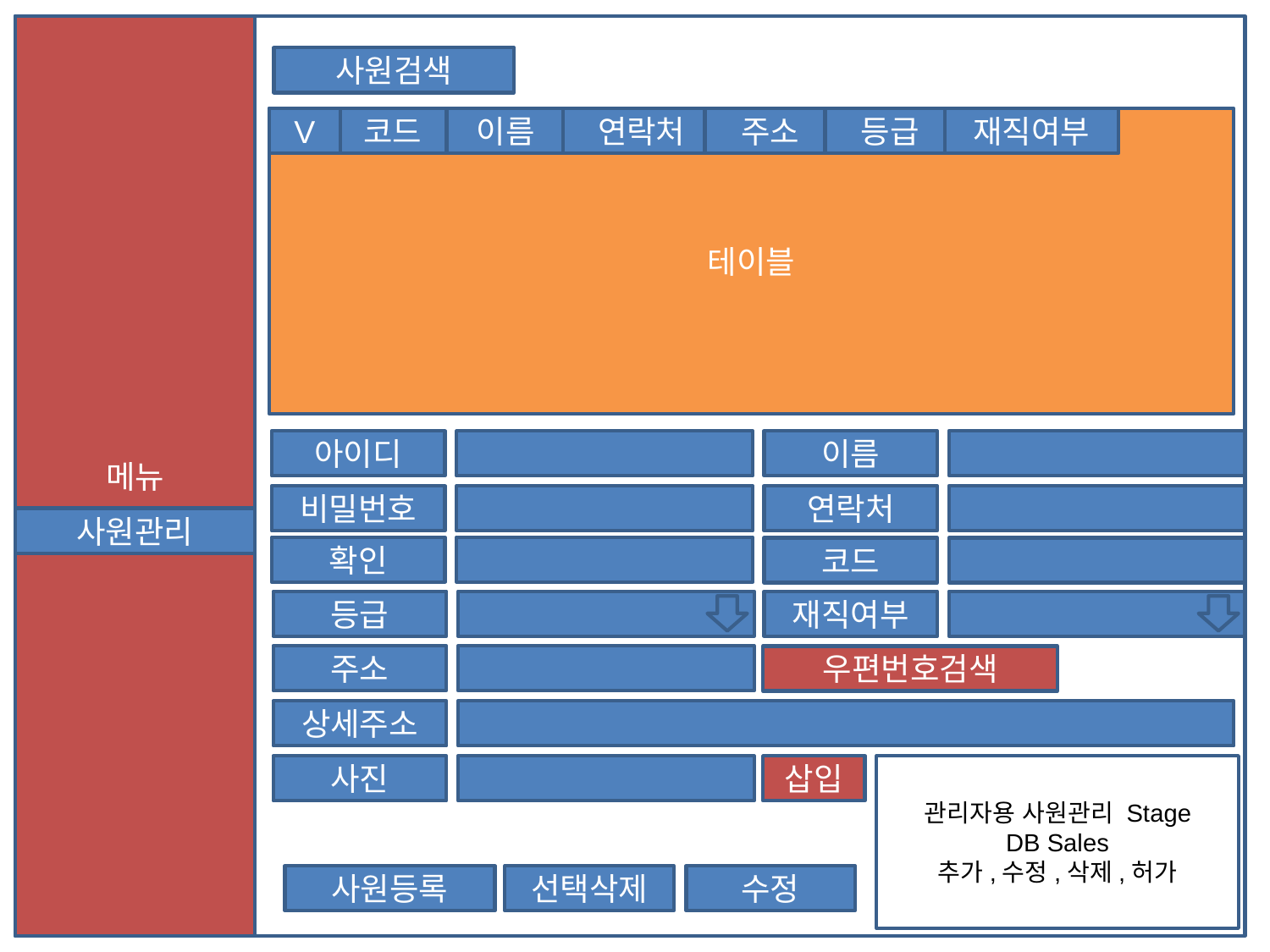

메뉴
사원검색
V
테이블
코드
이름
연락처
주소
등급
재직여부
이름

아이디

연락처

비밀번호

사원관리
확인

코드

등급

재직여부

주소

우편번호검색
상세주소

사진

삽입
관리자용 사원관리 Stage
DB Sales
추가,수정,삭제,허가
사원등록
선택삭제
수정